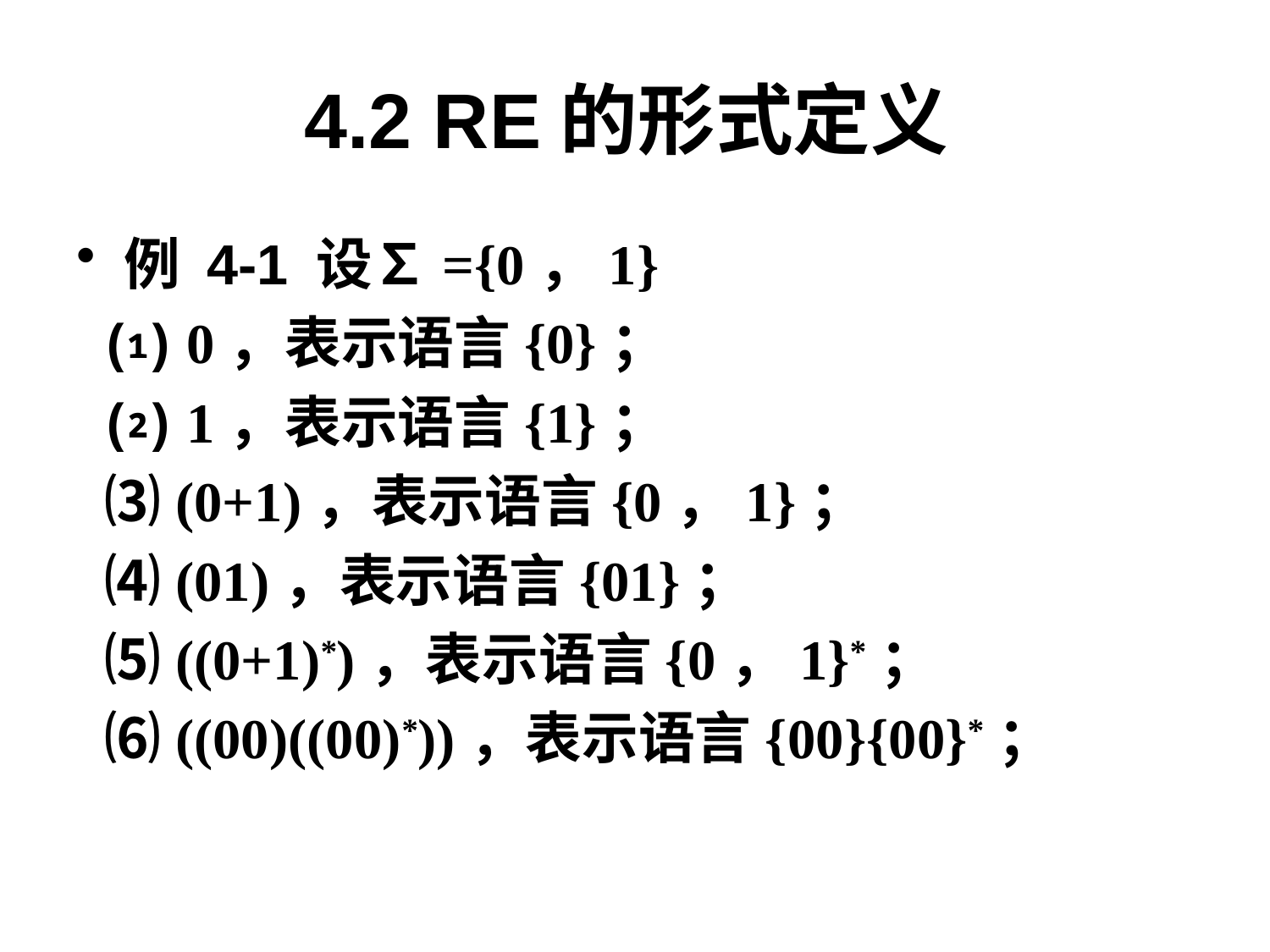

# 4.2 RE的形式定义
例 4-1 设∑={0，1}
  ⑴ 0，表示语言{0}；
  ⑵ 1，表示语言{1}；
  ⑶ (0+1)，表示语言{0，1}；
  ⑷ (01)，表示语言{01}；
  ⑸ ((0+1)*)，表示语言{0，1}*；
  ⑹ ((00)((00)*))，表示语言{00}{00}*；

11